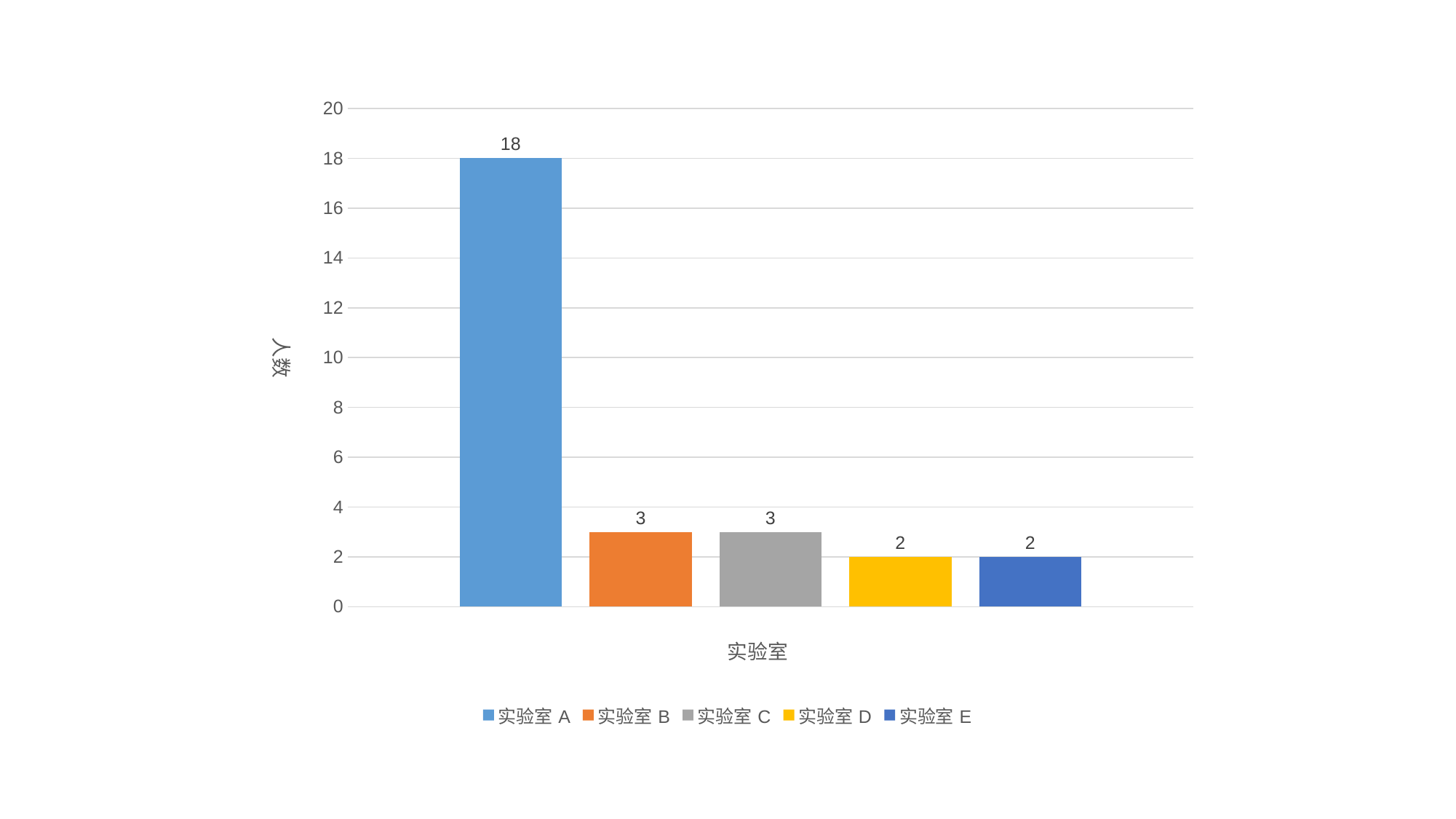

### Chart

| Category | 实验室A | 实验室B | 实验室C | 实验室D | 实验室E |
|---|---|---|---|---|---|
| 类别 1 | 18.0 | 3.0 | 3.0 | 2.0 | 2.0 |